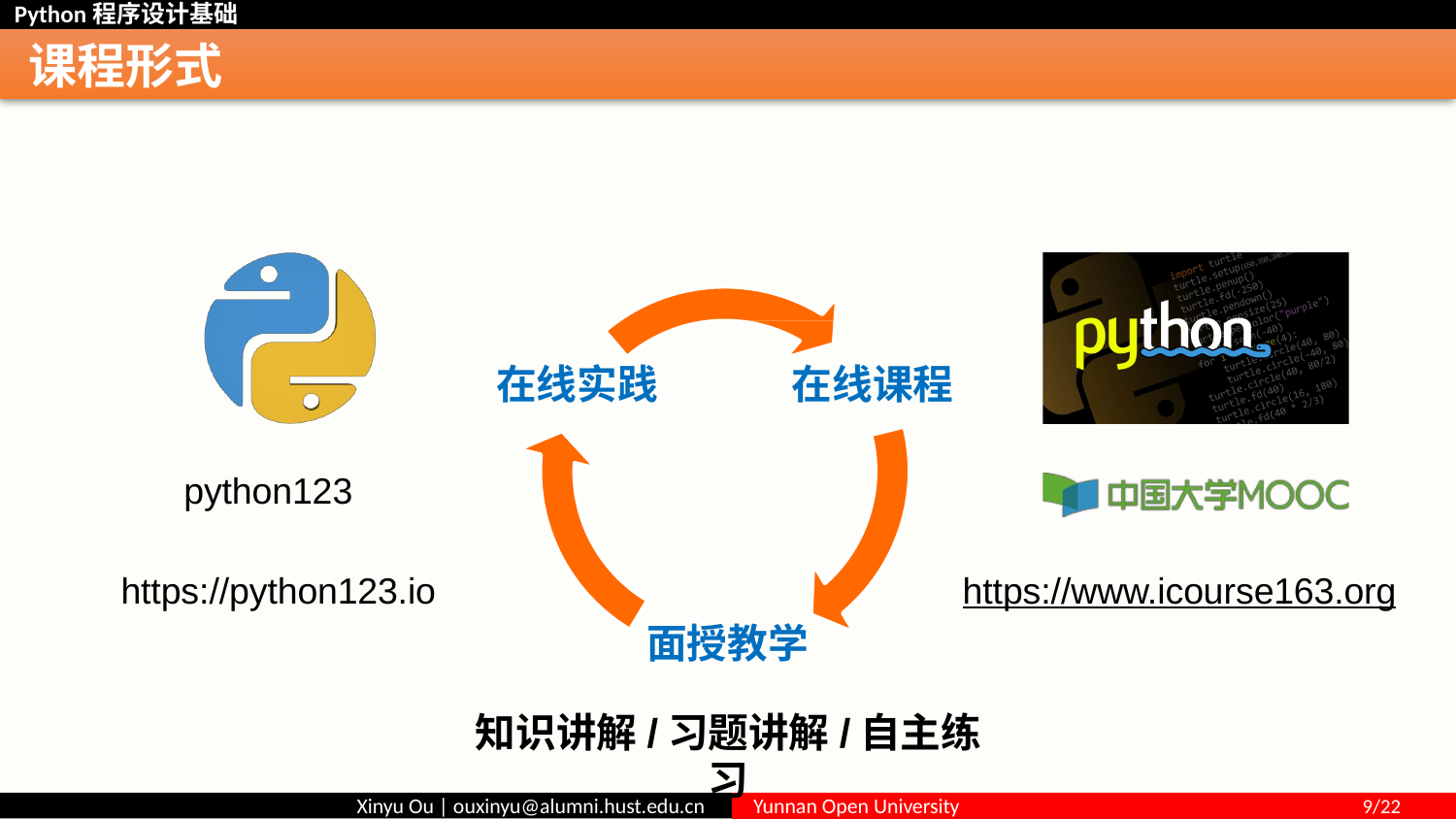

# 课程形式

python123
https://python123.io

https://www.icourse163.org

在线实践
在线课程

面授教学
知识讲解/习题讲解/自主练习